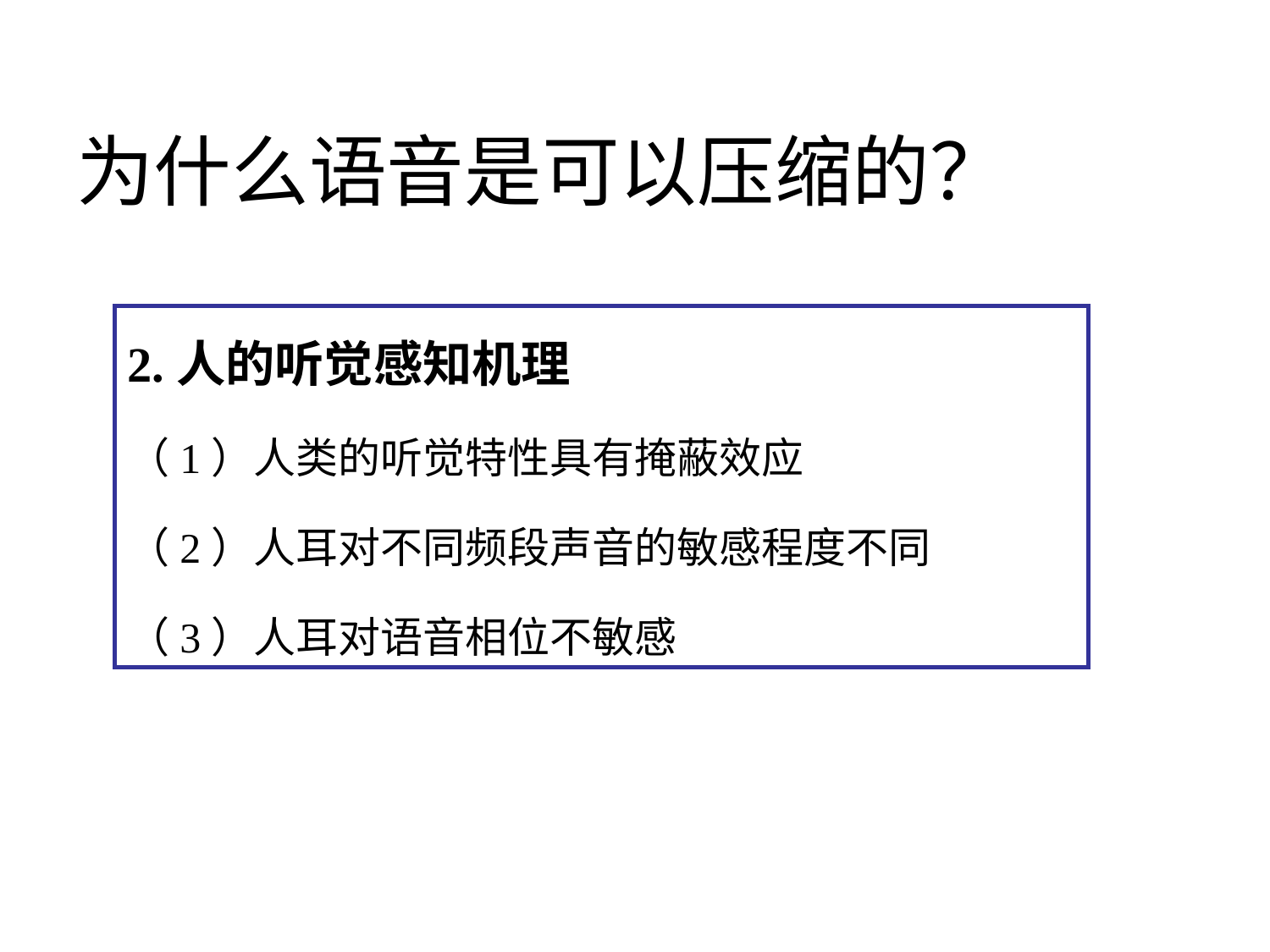

为什么语音是可以压缩的？

2.人的听觉感知机理
（1）人类的听觉特性具有掩蔽效应
（2）人耳对不同频段声音的敏感程度不同
（3）人耳对语音相位不敏感